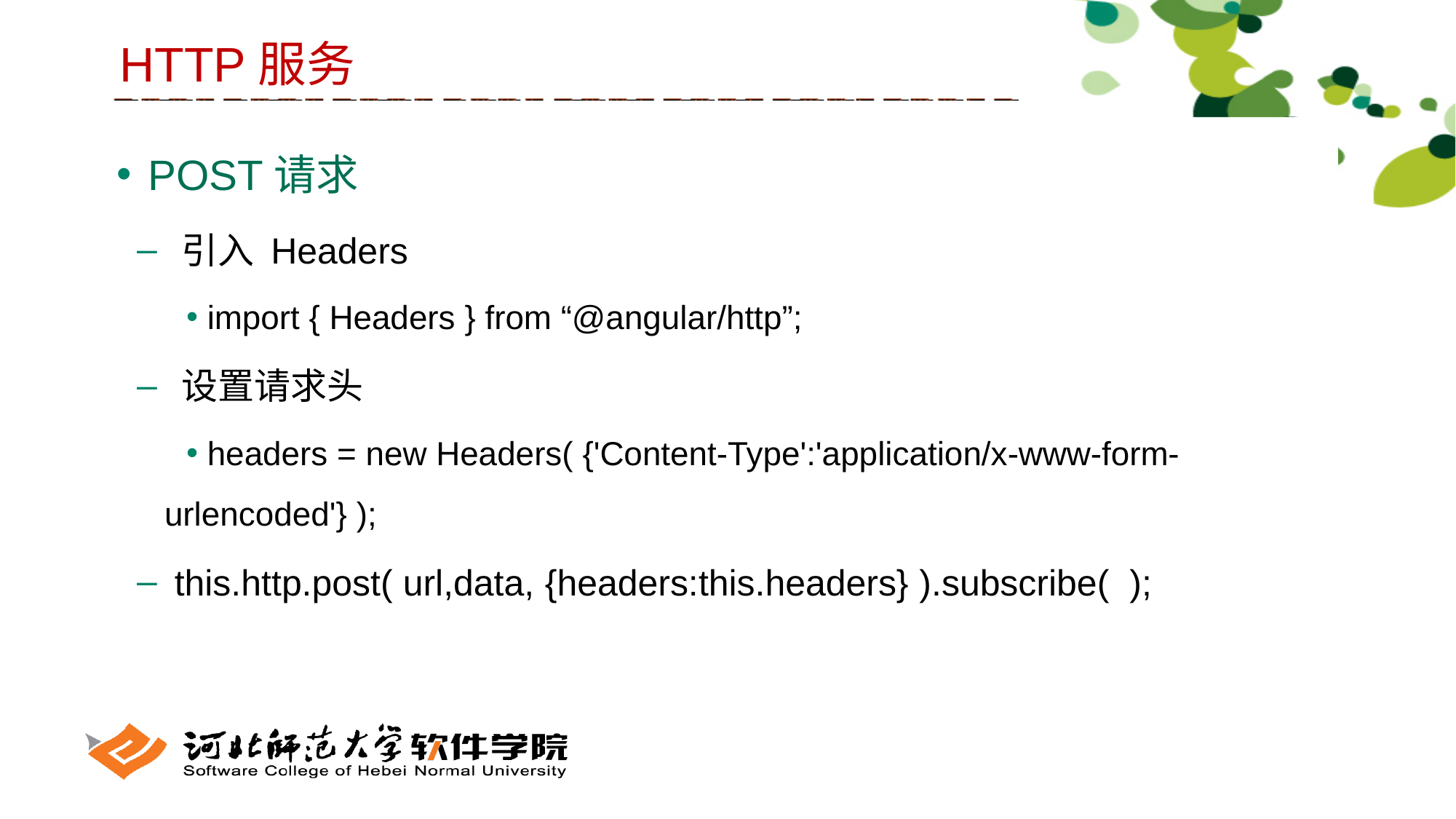

HTTP服务
 POST请求
 引入 Headers
 import { Headers } from “@angular/http”;
 设置请求头
 headers = new Headers( {'Content-Type':'application/x-www-form-urlencoded'} );
 this.http.post( url,data, {headers:this.headers} ).subscribe(  );